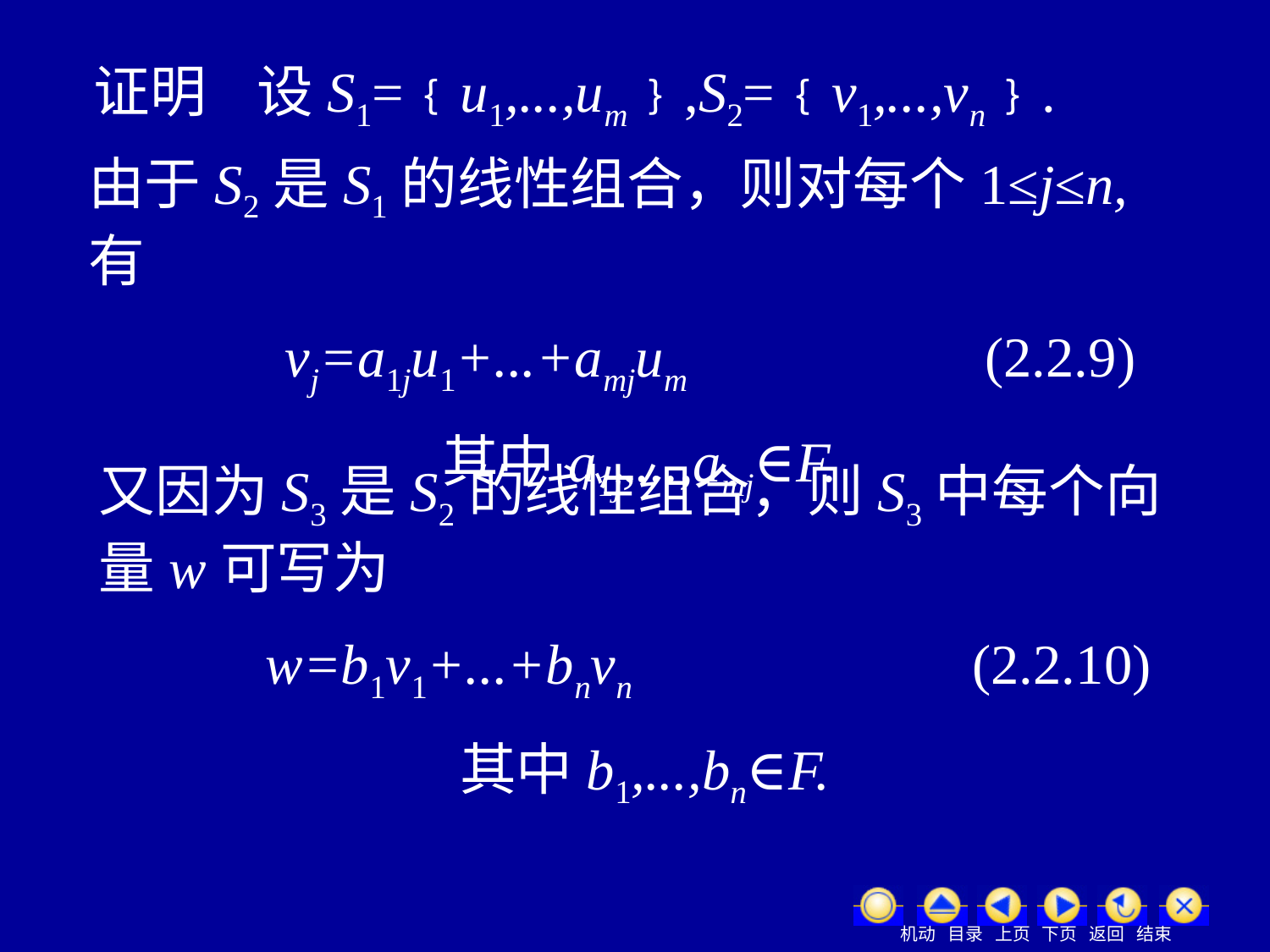

证明    设S1=﹛u1,...,um﹜,S2=﹛v1,...,vn﹜.
由于S2是S1的线性组合，则对每个1≤j≤n,有
          vj=a1ju1+...+amjum                     (2.2.9)
其中a1j,...,amj∈F.
又因为S3是S2的线性组合，则S3中每个向量w可写为
         w=b1v1+...+bnvn                        (2.2.10)
其中b1,...,bn∈F.